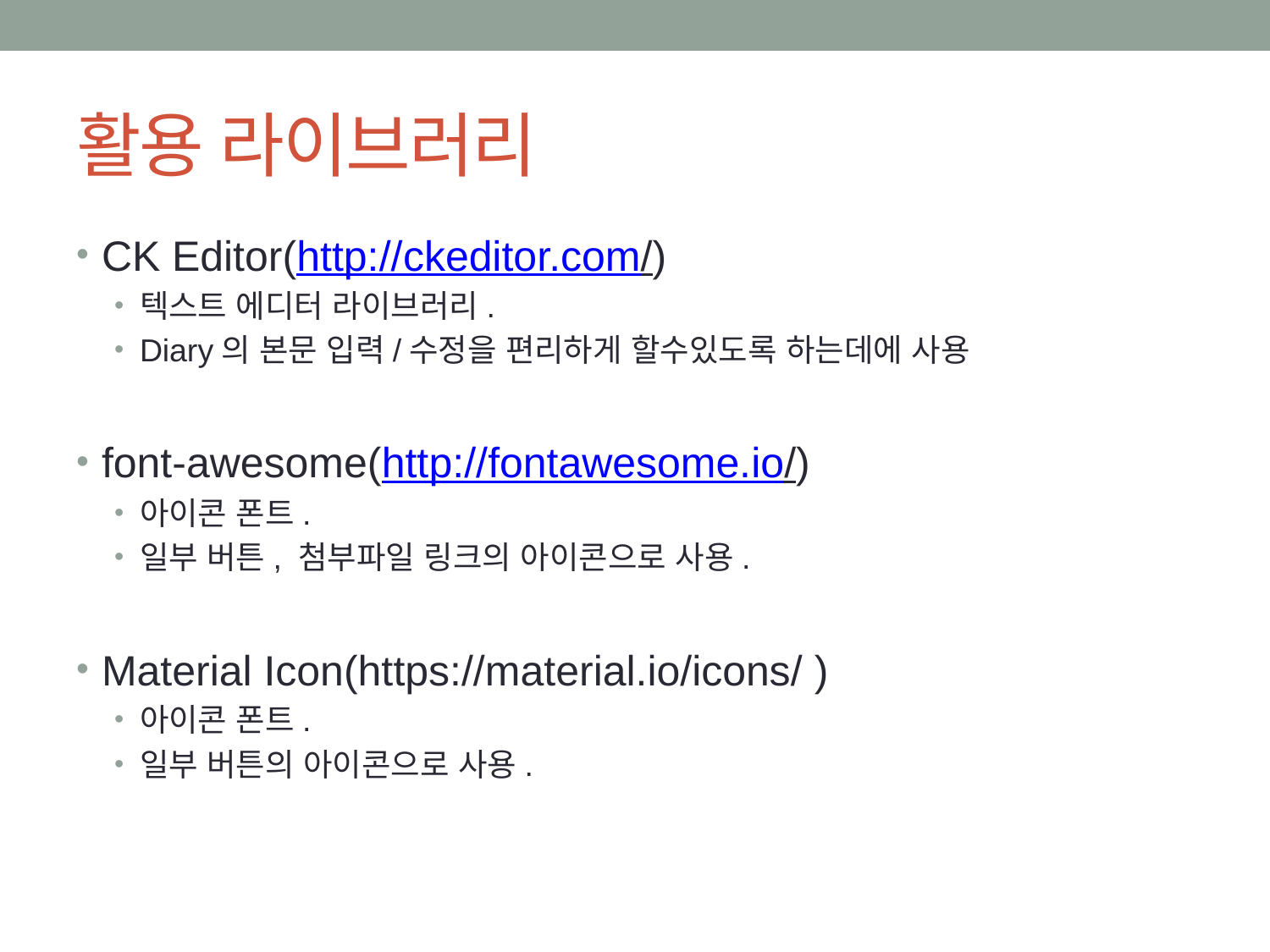

# 활용 라이브러리
CK Editor(http://ckeditor.com/)
텍스트 에디터 라이브러리.
Diary의 본문 입력/수정을 편리하게 할수있도록 하는데에 사용

font-awesome(http://fontawesome.io/)
아이콘 폰트.
일부 버튼, 첨부파일 링크의 아이콘으로 사용.

Material Icon(https://material.io/icons/ )
아이콘 폰트.
일부 버튼의 아이콘으로 사용.